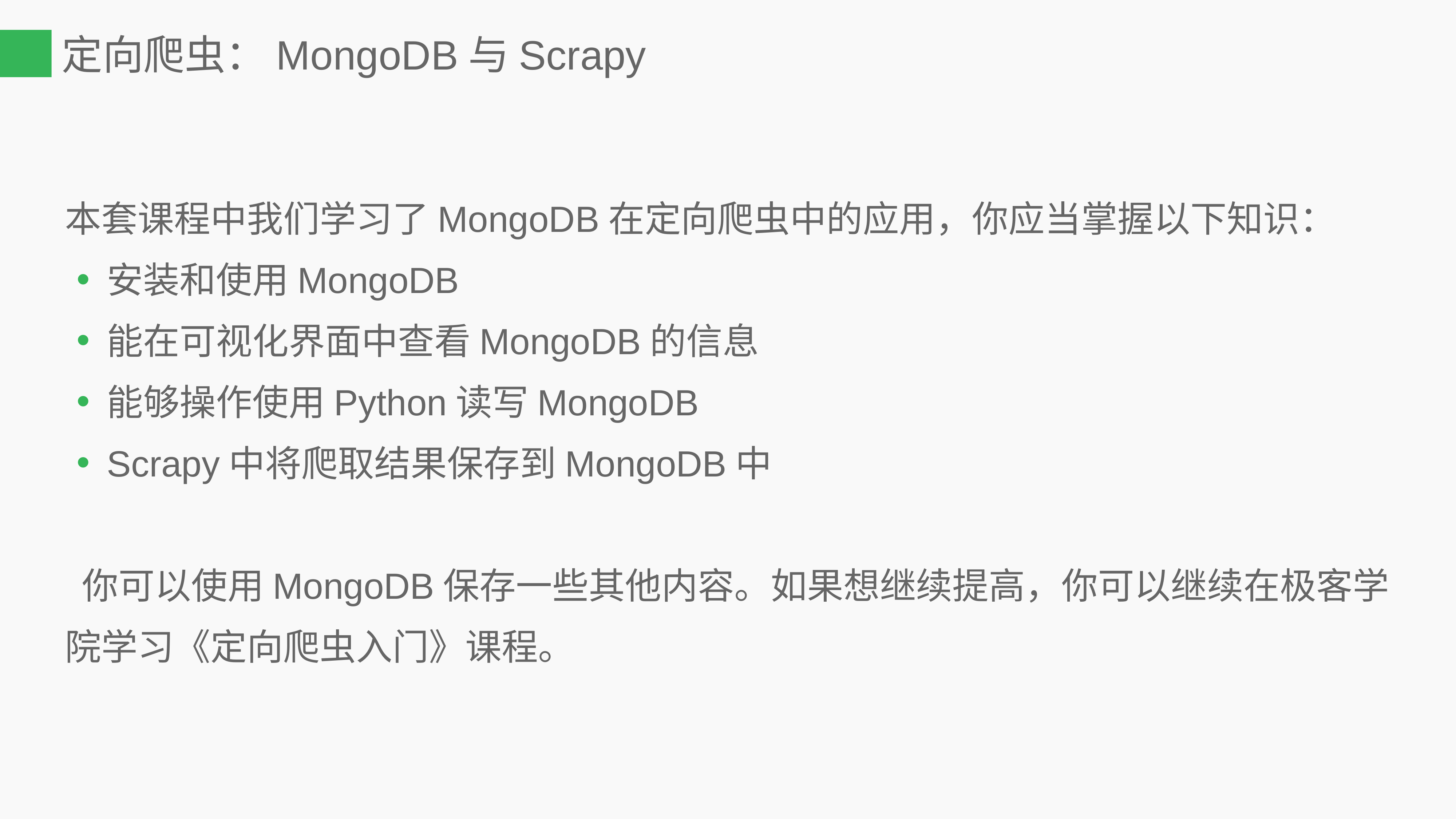

# 定向爬虫：MongoDB与Scrapy
本套课程中我们学习了MongoDB在定向爬虫中的应用，你应当掌握以下知识：
安装和使用MongoDB
能在可视化界面中查看MongoDB的信息
能够操作使用Python读写MongoDB
Scrapy中将爬取结果保存到MongoDB中

 你可以使用MongoDB保存一些其他内容。如果想继续提高，你可以继续在极客学院学习《定向爬虫入门》课程。